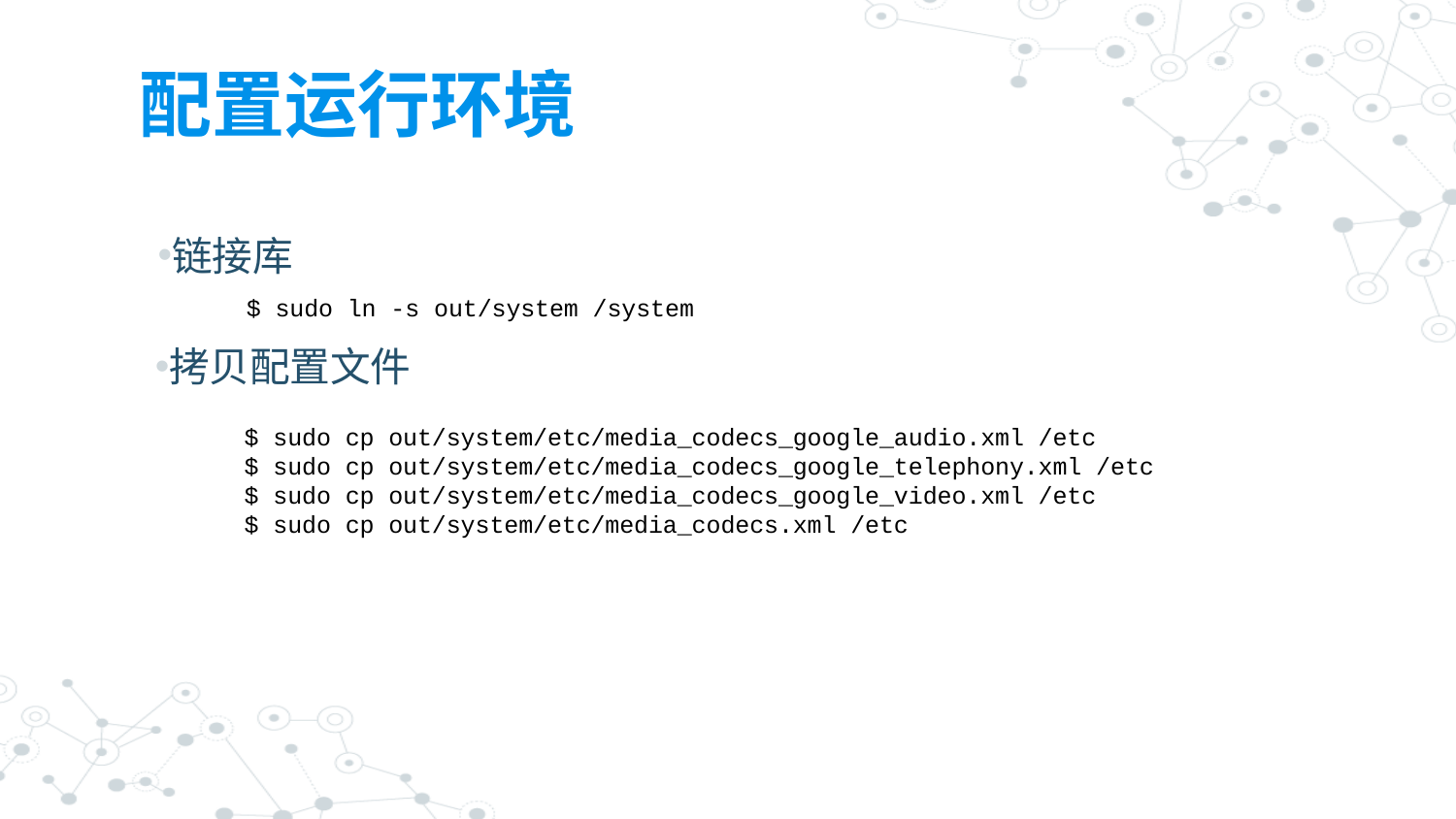

# 配置运行环境
链接库
$ sudo ln -s out/system /system
拷贝配置文件
$ sudo cp out/system/etc/media_codecs_google_audio.xml /etc
$ sudo cp out/system/etc/media_codecs_google_telephony.xml /etc
$ sudo cp out/system/etc/media_codecs_google_video.xml /etc
$ sudo cp out/system/etc/media_codecs.xml /etc